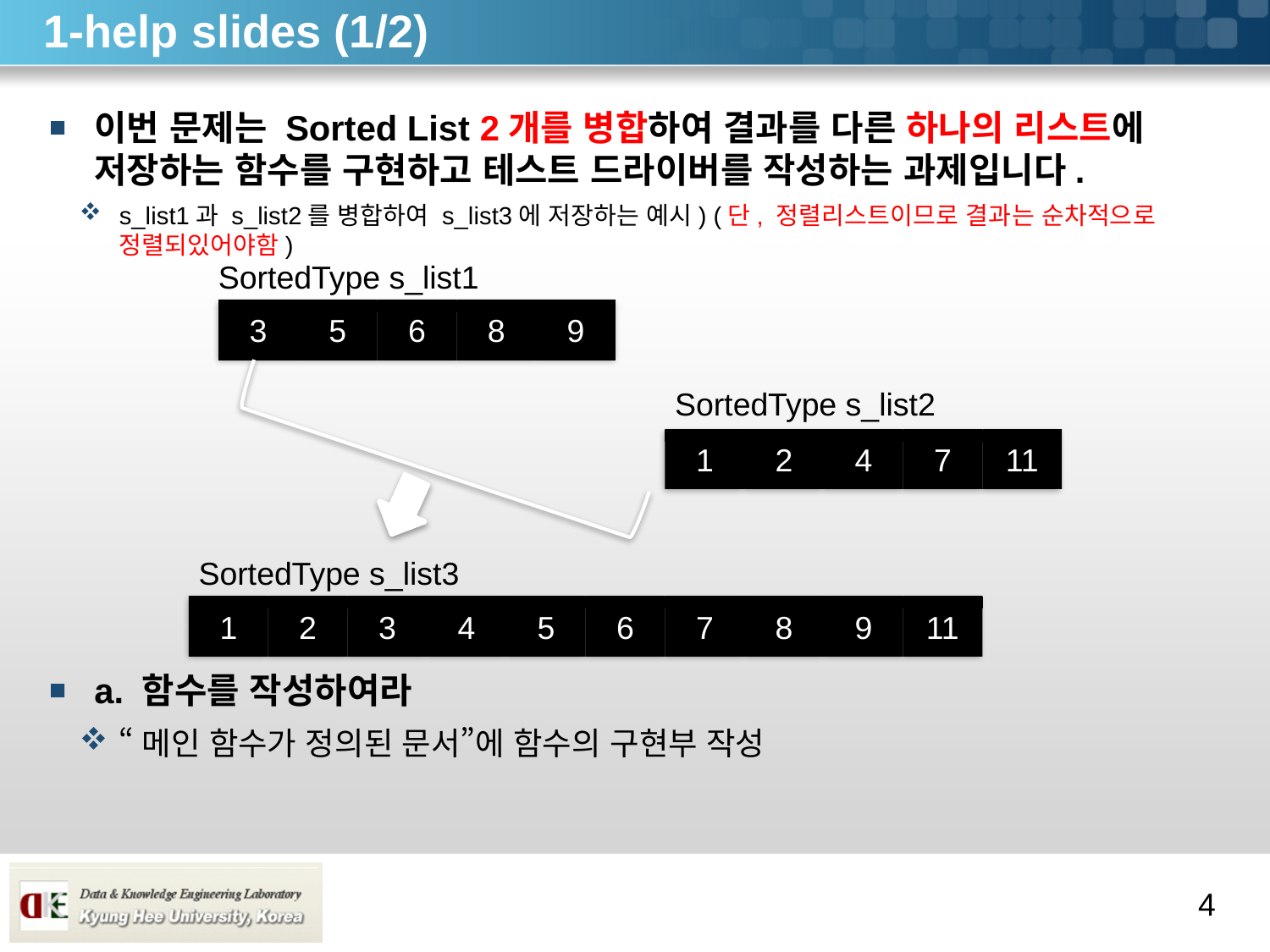

# 1-help slides (1/2)
이번 문제는 Sorted List 2개를 병합하여 결과를 다른 하나의 리스트에 저장하는 함수를 구현하고 테스트 드라이버를 작성하는 과제입니다.
s_list1과 s_list2를 병합하여 s_list3에 저장하는 예시) (단, 정렬리스트이므로 결과는 순차적으로 정렬되있어야함)

a. 함수를 작성하여라
“메인 함수가 정의된 문서”에 함수의 구현부 작성

SortedType s_list1
3
5
6
8
9
SortedType s_list2
1
2
4
7
11

SortedType s_list3
1
2
3
4
5
6
7
8
9
11